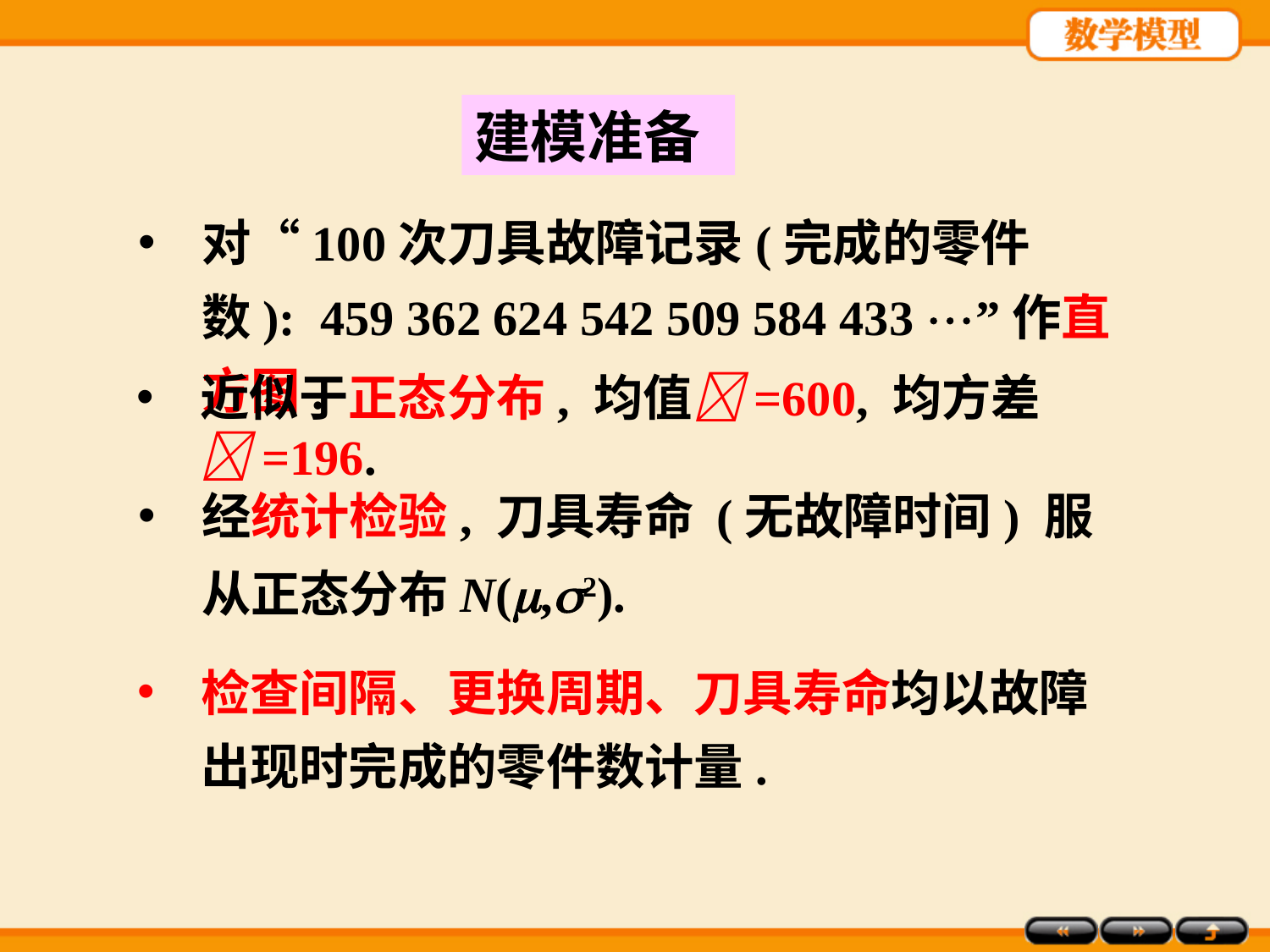

建模准备
对“100次刀具故障记录(完成的零件数):  459 362 624 542 509 584 433 …”作直方图.
近似于正态分布, 均值μ=600, 均方差σ=196.
经统计检验, 刀具寿命 (无故障时间) 服从正态分布N(μ,σ2).
检查间隔、更换周期、刀具寿命均以故障出现时完成的零件数计量.